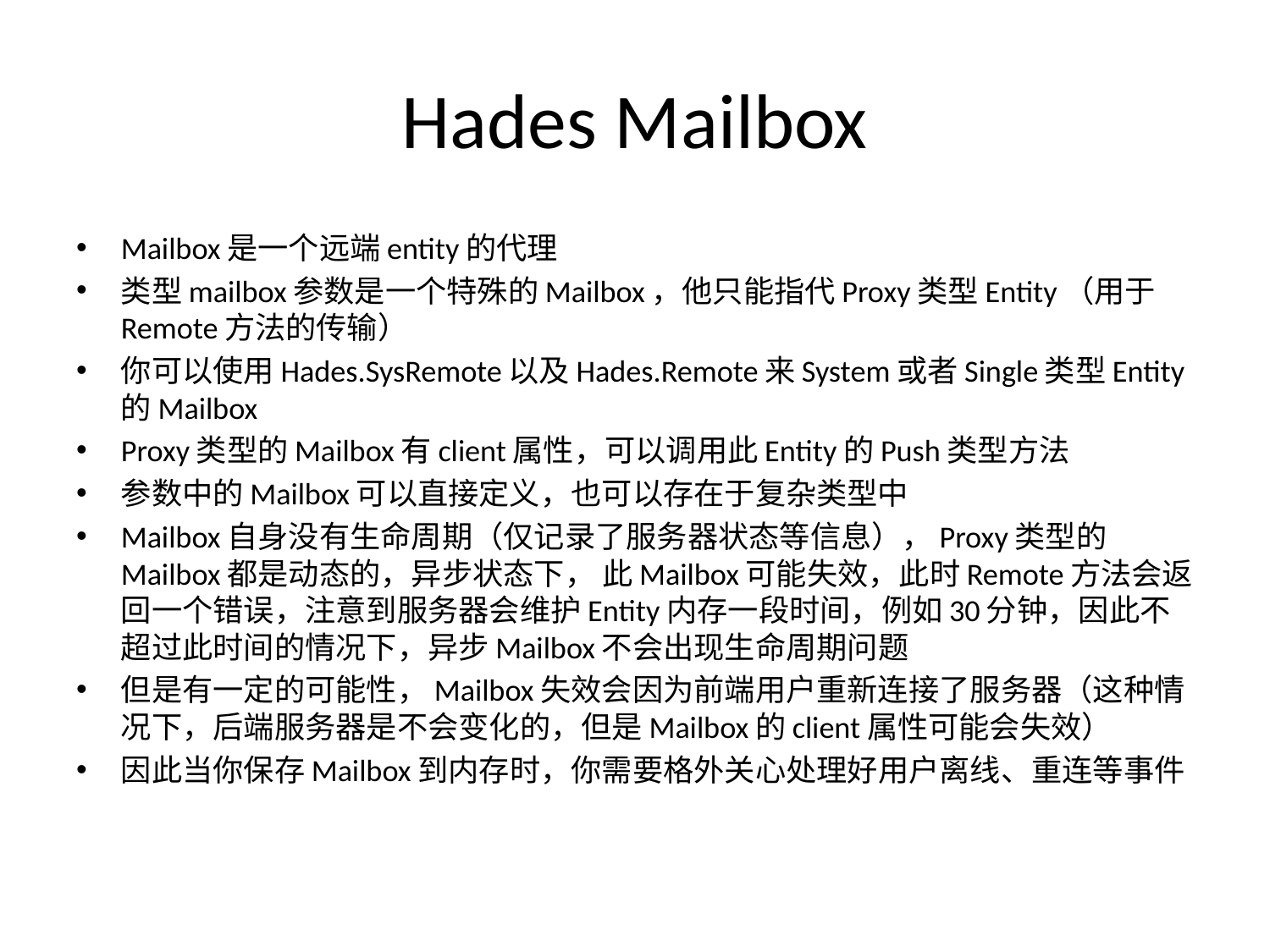

# Hades Mailbox
Mailbox是一个远端entity的代理
类型mailbox参数是一个特殊的Mailbox，他只能指代Proxy类型Entity（用于Remote方法的传输）
你可以使用Hades.SysRemote以及Hades.Remote来System或者Single类型Entity的Mailbox
Proxy类型的Mailbox有client属性，可以调用此Entity的Push类型方法
参数中的Mailbox可以直接定义，也可以存在于复杂类型中
Mailbox自身没有生命周期（仅记录了服务器状态等信息），Proxy类型的Mailbox都是动态的，异步状态下， 此Mailbox可能失效，此时Remote方法会返回一个错误，注意到服务器会维护Entity内存一段时间，例如30分钟，因此不超过此时间的情况下，异步Mailbox不会出现生命周期问题
但是有一定的可能性，Mailbox失效会因为前端用户重新连接了服务器（这种情况下，后端服务器是不会变化的，但是Mailbox的client属性可能会失效）
因此当你保存Mailbox到内存时，你需要格外关心处理好用户离线、重连等事件